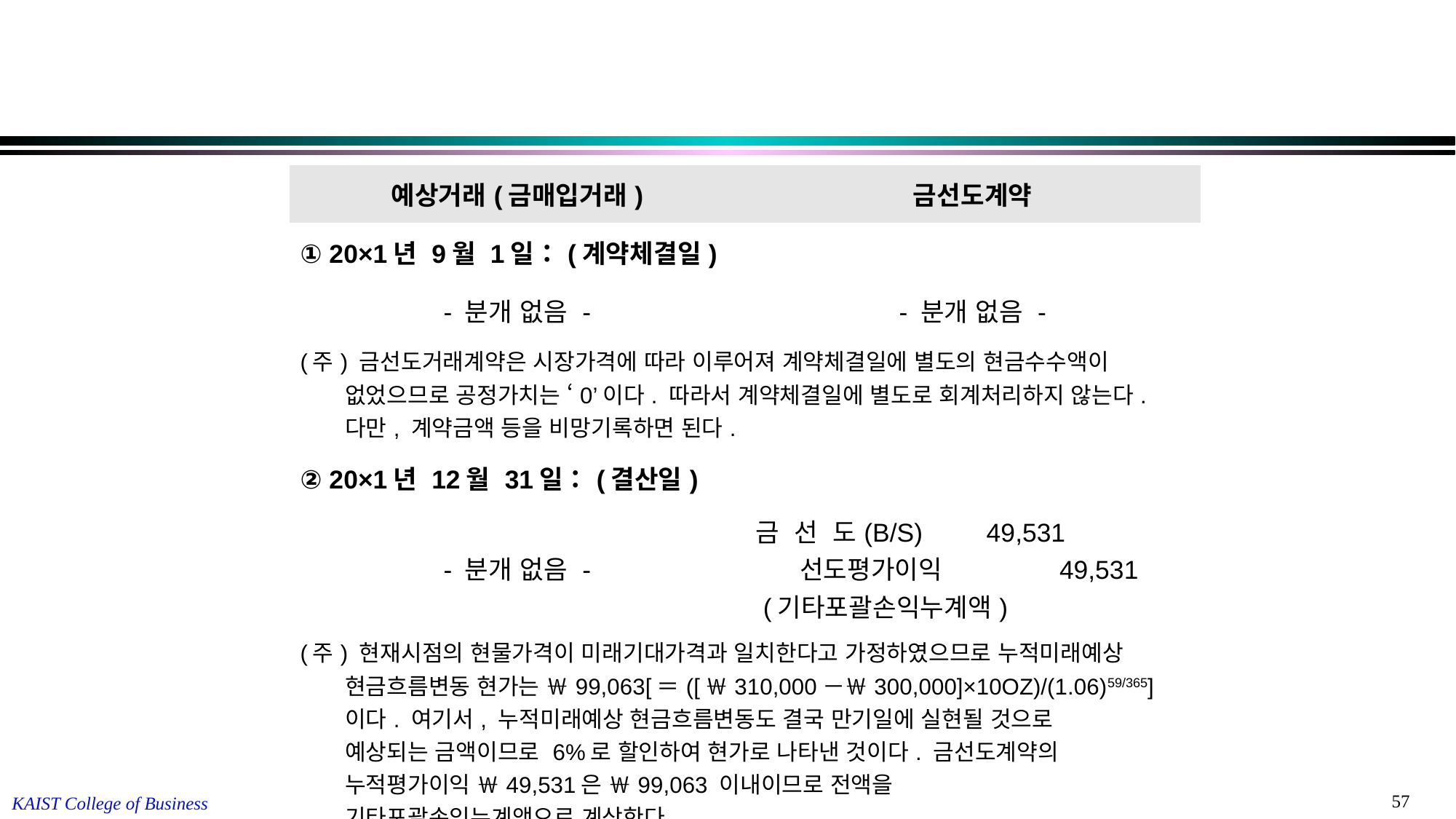

| 예상거래(금매입거래) | 금선도계약 |
| --- | --- |
| ① 20×1년 9월 1일：(계약체결일) |  |
| - 분개 없음 - | - 분개 없음 - |
| (주) 금선도거래계약은 시장가격에 따라 이루어져 계약체결일에 별도의 현금수수액이 없었으므로 공정가치는 ‘0’이다. 따라서 계약체결일에 별도로 회계처리하지 않는다. 다만, 계약금액 등을 비망기록하면 된다. |  |
| ② 20×1년 12월 31일：(결산일) |  |
| - 분개 없음 - | 금  선  도(B/S)         49,531 선도평가이익 49,531 (기타포괄손익누계액) |
| (주) 현재시점의 현물가격이 미래기대가격과 일치한다고 가정하였으므로 누적미래예상 현금흐름변동 현가는 ￦99,063[＝([￦310,000－￦300,000]×10OZ)/(1.06)59/365] 이다. 여기서, 누적미래예상 현금흐름변동도 결국 만기일에 실현될 것으로 예상되는 금액이므로 6%로 할인하여 현가로 나타낸 것이다. 금선도계약의 누적평가이익 ￦49,531은 ￦99,063 이내이므로 전액을 기타포괄손익누계액으로 계상한다. |  |